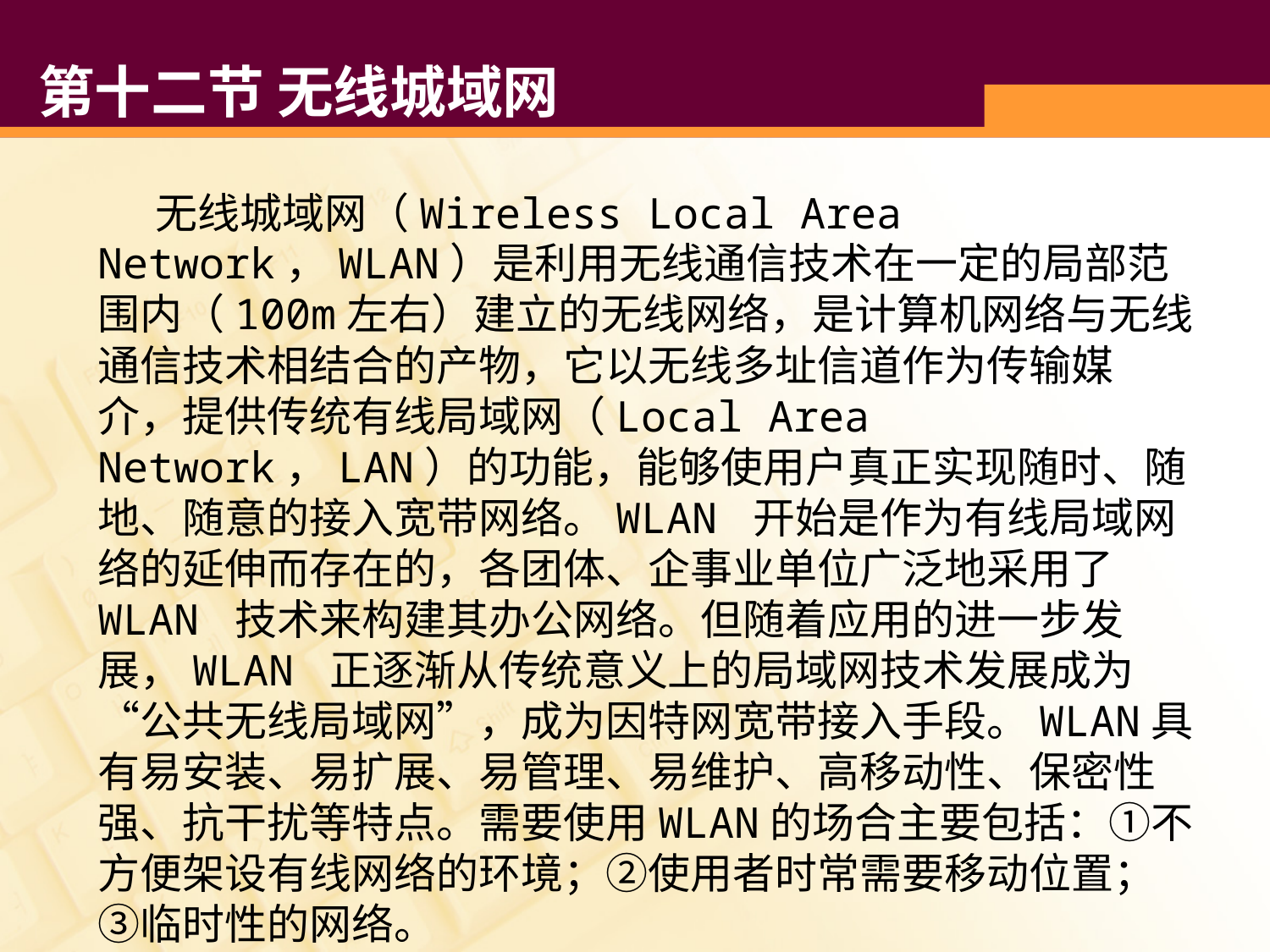

# 第十二节 无线城域网
    无线城域网（Wireless Local Area Network，WLAN）是利用无线通信技术在一定的局部范围内（100m左右）建立的无线网络，是计算机网络与无线通信技术相结合的产物，它以无线多址信道作为传输媒介，提供传统有线局域网（Local Area Network，LAN）的功能，能够使用户真正实现随时、随地、随意的接入宽带网络。WLAN 开始是作为有线局域网络的延伸而存在的，各团体、企事业单位广泛地采用了WLAN 技术来构建其办公网络。但随着应用的进一步发展，WLAN 正逐渐从传统意义上的局域网技术发展成为“公共无线局域网”，成为因特网宽带接入手段。WLAN具有易安装、易扩展、易管理、易维护、高移动性、保密性强、抗干扰等特点。需要使用WLAN的场合主要包括：①不方便架设有线网络的环境；②使用者时常需要移动位置；③临时性的网络。